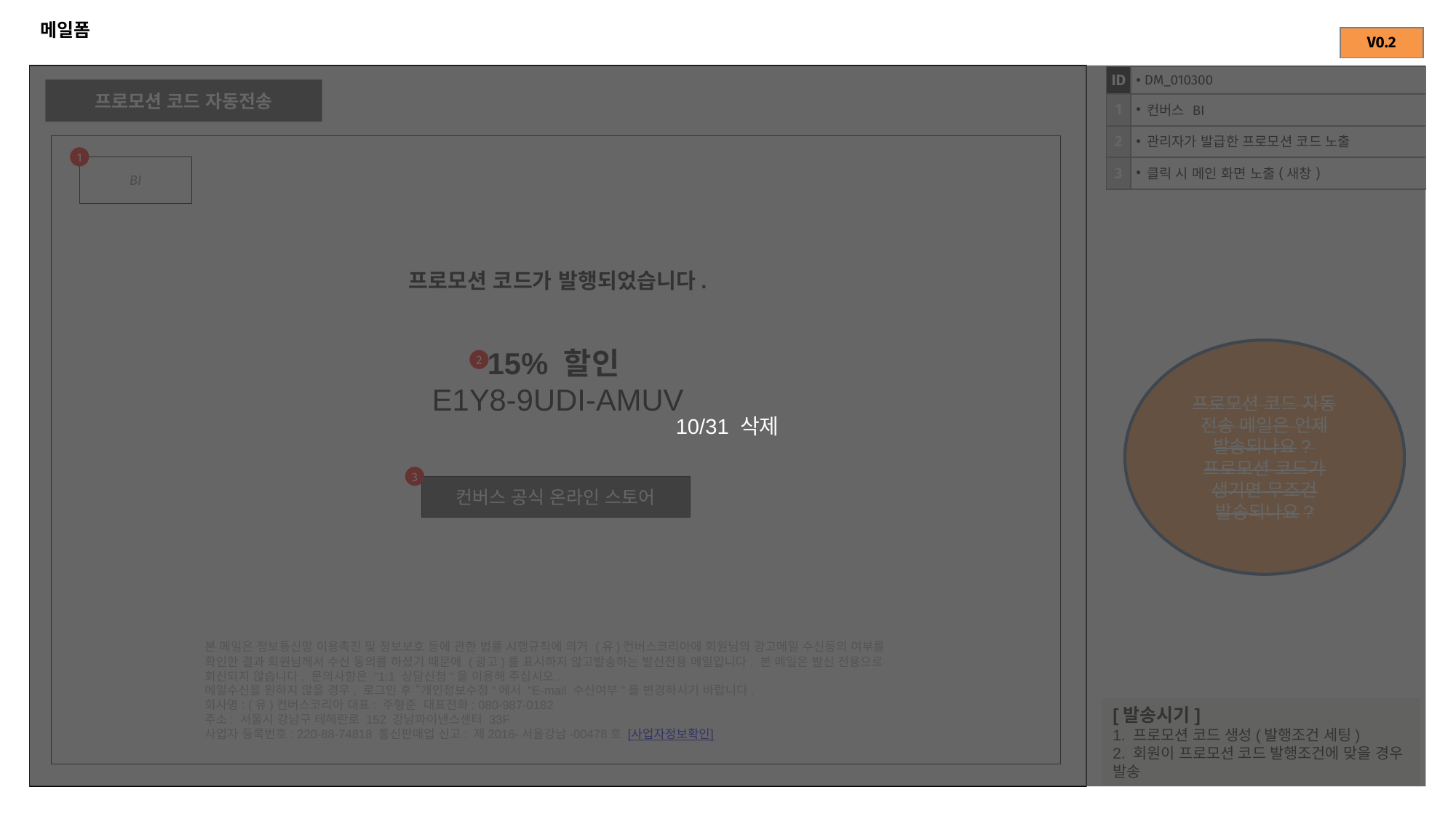

# 메일폼
| V0.2 |
| --- |

10/31 삭제
| ID | DM\_010300 |
| --- | --- |
| 1 | 컨버스 BI |
| 2 | 관리자가 발급한 프로모션 코드 노출 |
| 3 | 클릭 시 메인 화면 노출(새창) |
프로모션 코드 자동전송

1
BI
프로모션 코드가 발행되었습니다.

15% 할인
E1Y8-9UDI-AMUV

프로모션 코드 자동 전송 메일은 언제 발송되나요?
프로모션 코드가 생기면 무조건 발송되나요?
2
3
컨버스 공식 온라인 스토어
본 메일은 정보통신망 이용촉진 및 정보보호 등에 관한 법률 시행규칙에 의거 (유)컨버스코리아에 회원님의 광고메일 수신동의 여부를 확인한 결과 회원님께서 수신 동의를 하셨기 때문에 (광고)를 표시하지 않고발송하는 발신전용 메일입니다. 본 메일은 발신 전용으로 회신되지 않습니다. 문의사항은 "1:1 상담신청"을 이용해 주십시오.
메일수신을 원하지 않을 경우, 로그인 후 “개인정보수정"에서 "E-mail 수신여부"를 변경하시기 바랍니다.
회사명: (유)컨버스코리아 대표: 주형준  대표전화: 080-987-0182
주소: 서울시 강남구 테헤란로 152 강남파이낸스센터 33F
사업자 등록번호: 220-88-74818 통신판매업 신고: 제2016-서울강남-00478호 [사업자정보확인]
[발송시기]
1. 프로모션 코드 생성(발행조건 세팅)
2. 회원이 프로모션 코드 발행조건에 맞을 경우 발송